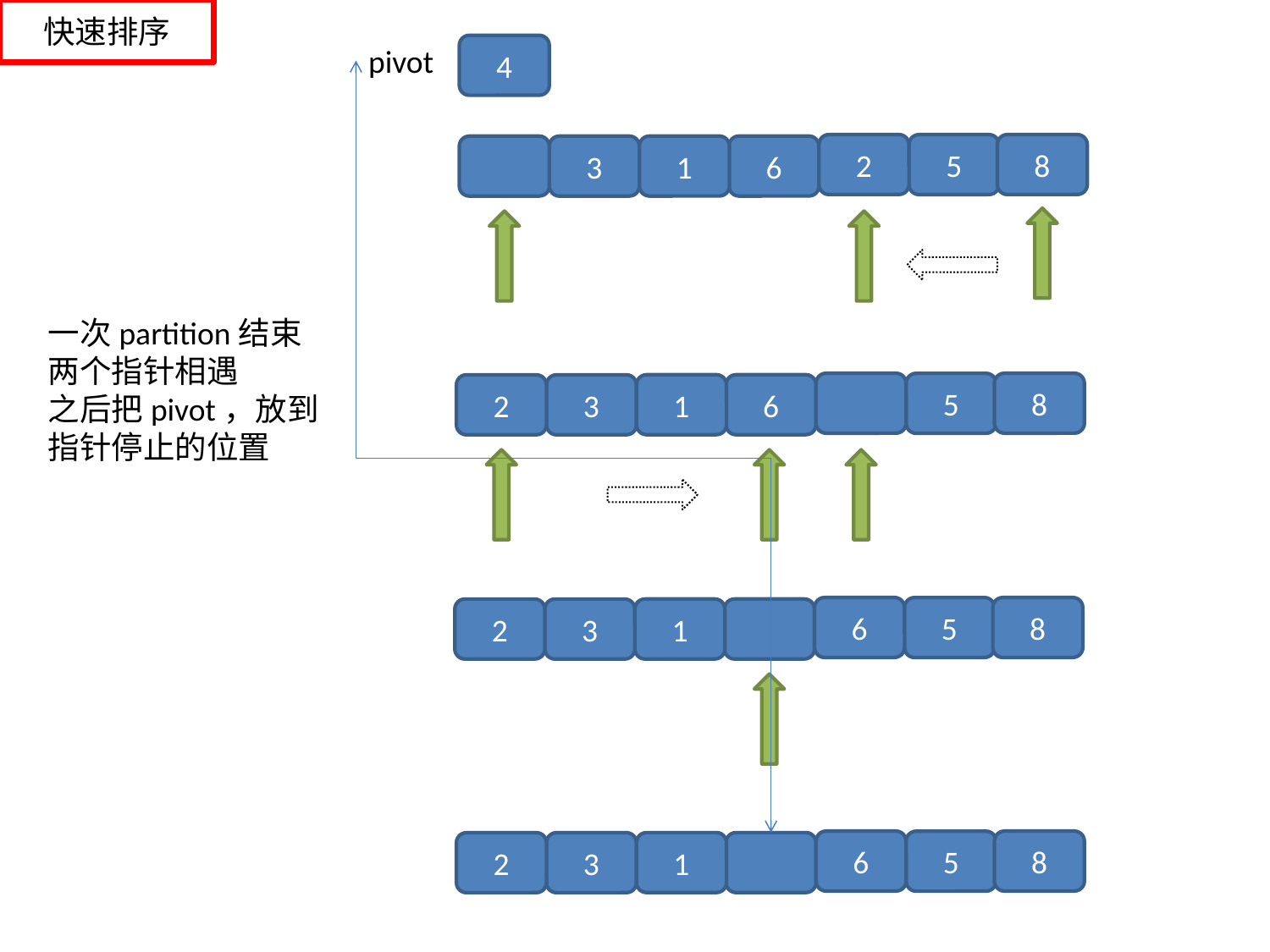

快速排序
pivot
4
2
8
5
1
6

3

一次partition结束
两个指针相遇
之后把pivot，放到
指针停止的位置

8
5
1
6
2
3

6
8
5
1

2
3

6
8
5
1

2
3